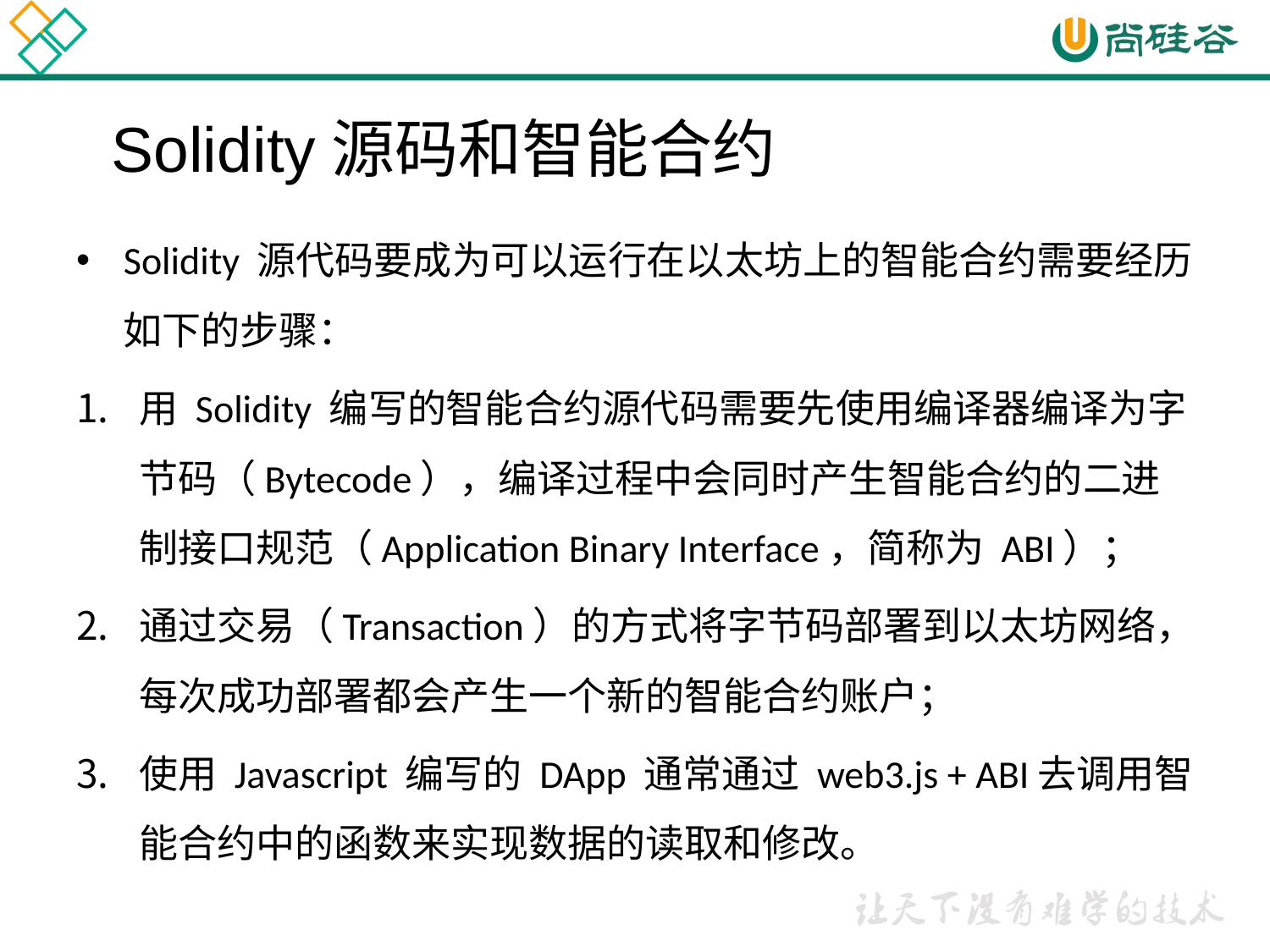

# Solidity源码和智能合约
Solidity 源代码要成为可以运行在以太坊上的智能合约需要经历如下的步骤：
用 Solidity 编写的智能合约源代码需要先使用编译器编译为字节码（Bytecode），编译过程中会同时产生智能合约的二进制接口规范（Application Binary Interface，简称为 ABI）；
通过交易（Transaction）的方式将字节码部署到以太坊网络，每次成功部署都会产生一个新的智能合约账户；
使用 Javascript 编写的 DApp 通常通过 web3.js + ABI去调用智能合约中的函数来实现数据的读取和修改。